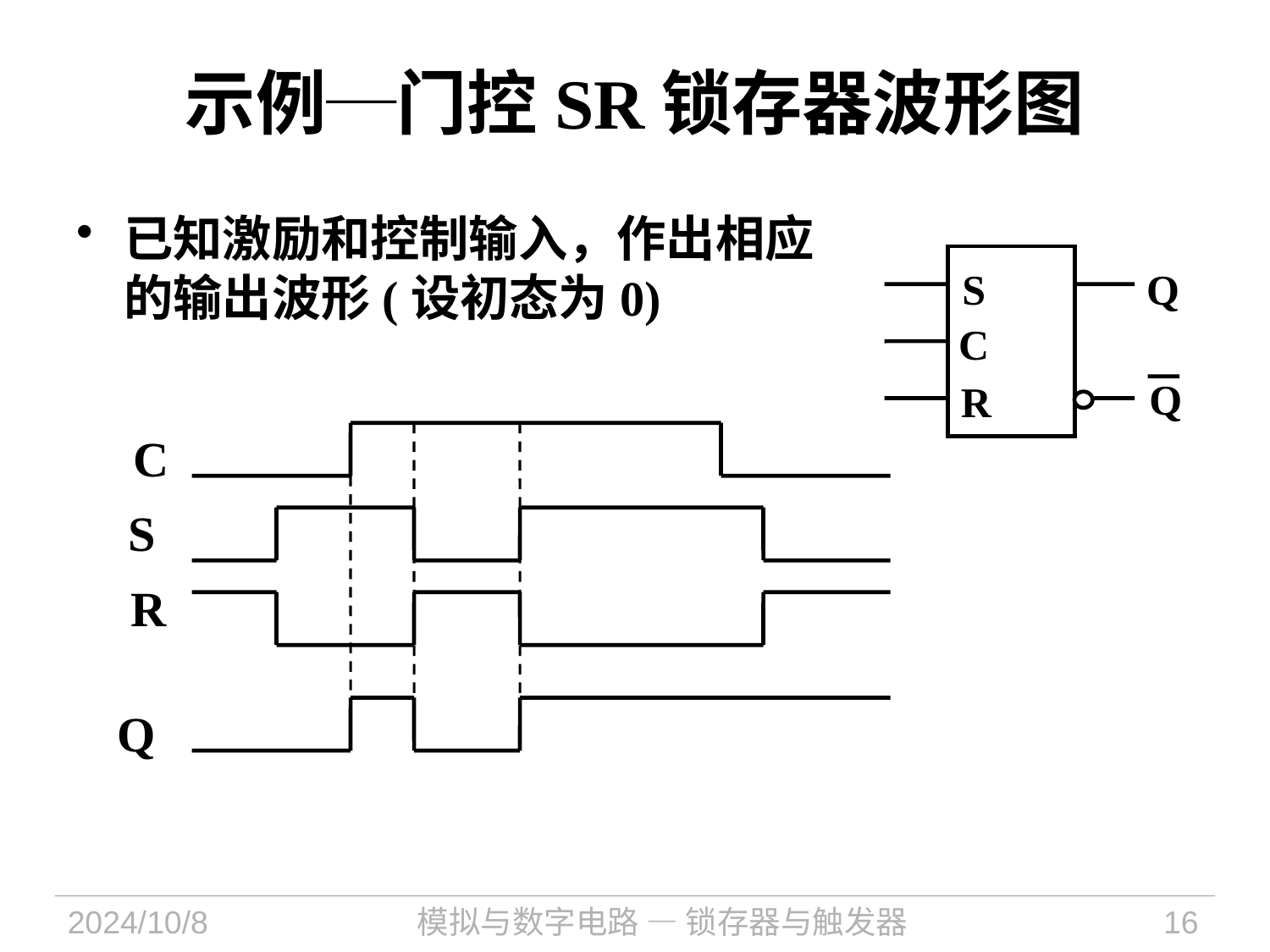

# 示例─门控SR锁存器波形图
已知激励和控制输入，作出相应的输出波形(设初态为0)

S
Q

C

Q
R

C

S

R

Q

2024/10/8
模拟与数字电路 — 锁存器与触发器
16